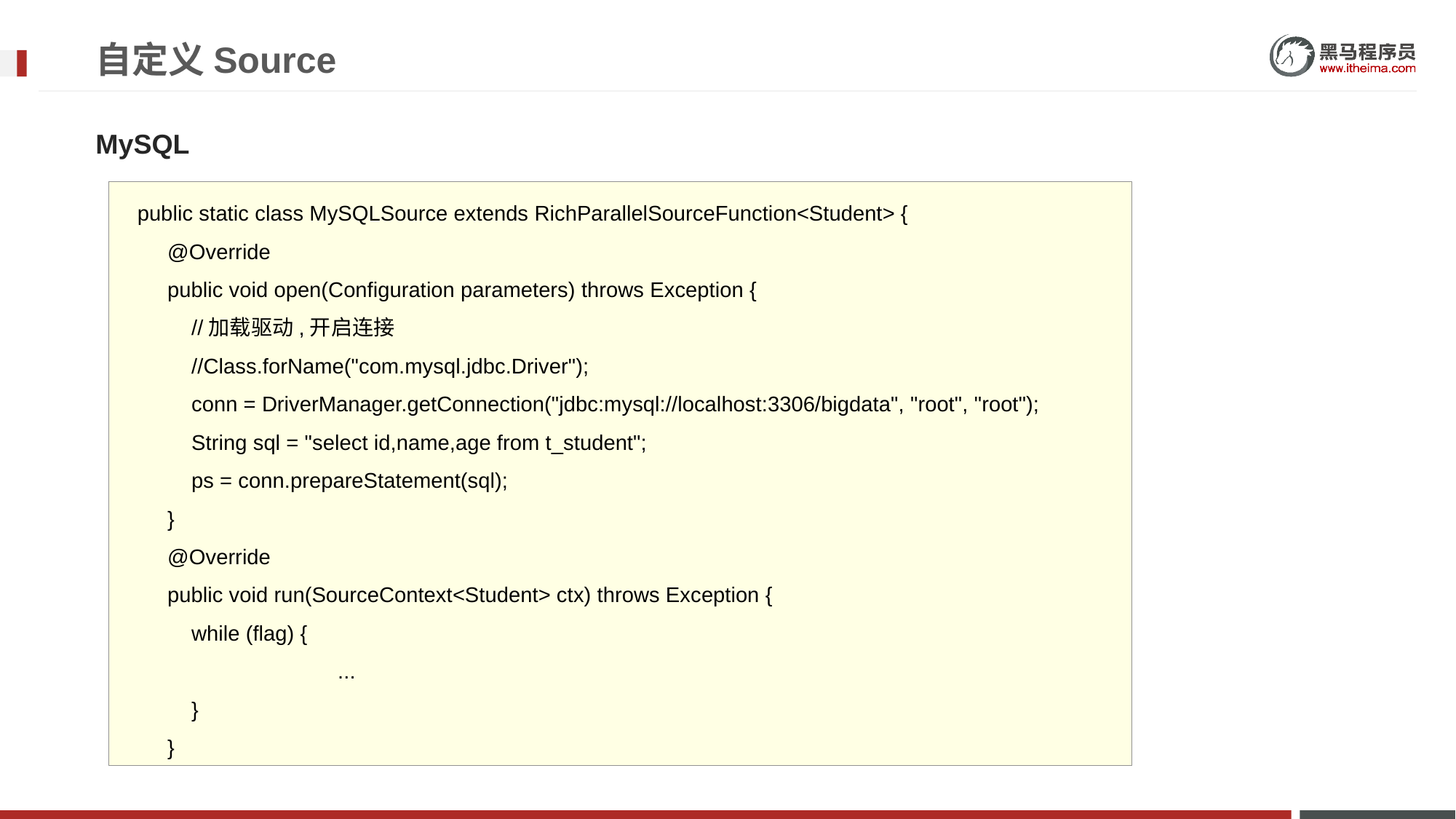

# 自定义Source
MySQL
   public static class MySQLSource extends RichParallelSourceFunction<Student> {
        @Override
        public void open(Configuration parameters) throws Exception {
            //加载驱动,开启连接
            //Class.forName("com.mysql.jdbc.Driver");
            conn = DriverManager.getConnection("jdbc:mysql://localhost:3306/bigdata", "root", "root");
            String sql = "select id,name,age from t_student";
            ps = conn.prepareStatement(sql);
        }
        @Override
        public void run(SourceContext<Student> ctx) throws Exception {
            while (flag) {
		...
            }
        }